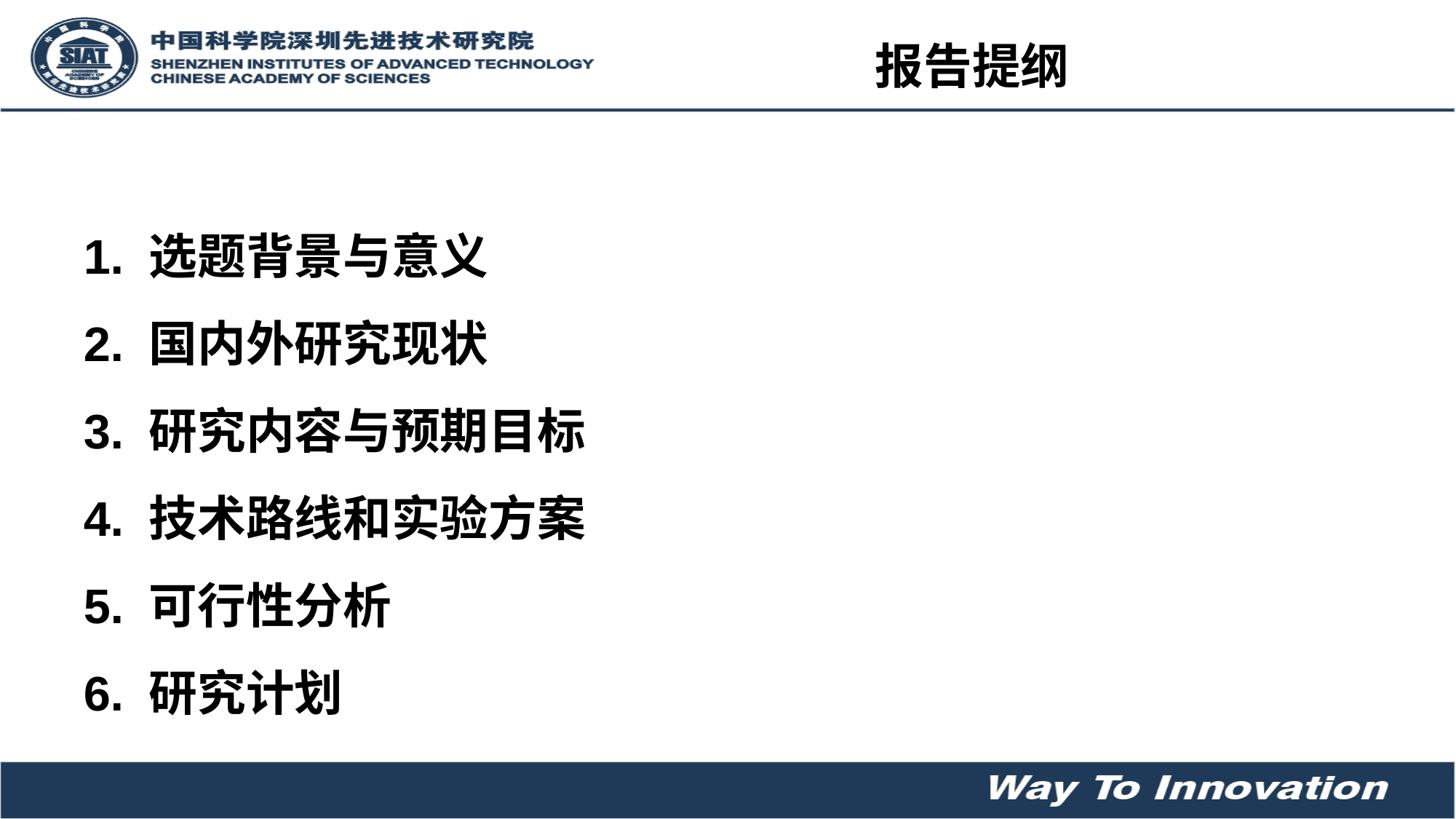

# 报告提纲
1. 选题背景与意义
2. 国内外研究现状
3. 研究内容与预期目标
4. 技术路线和实验方案
5. 可行性分析
6. 研究计划